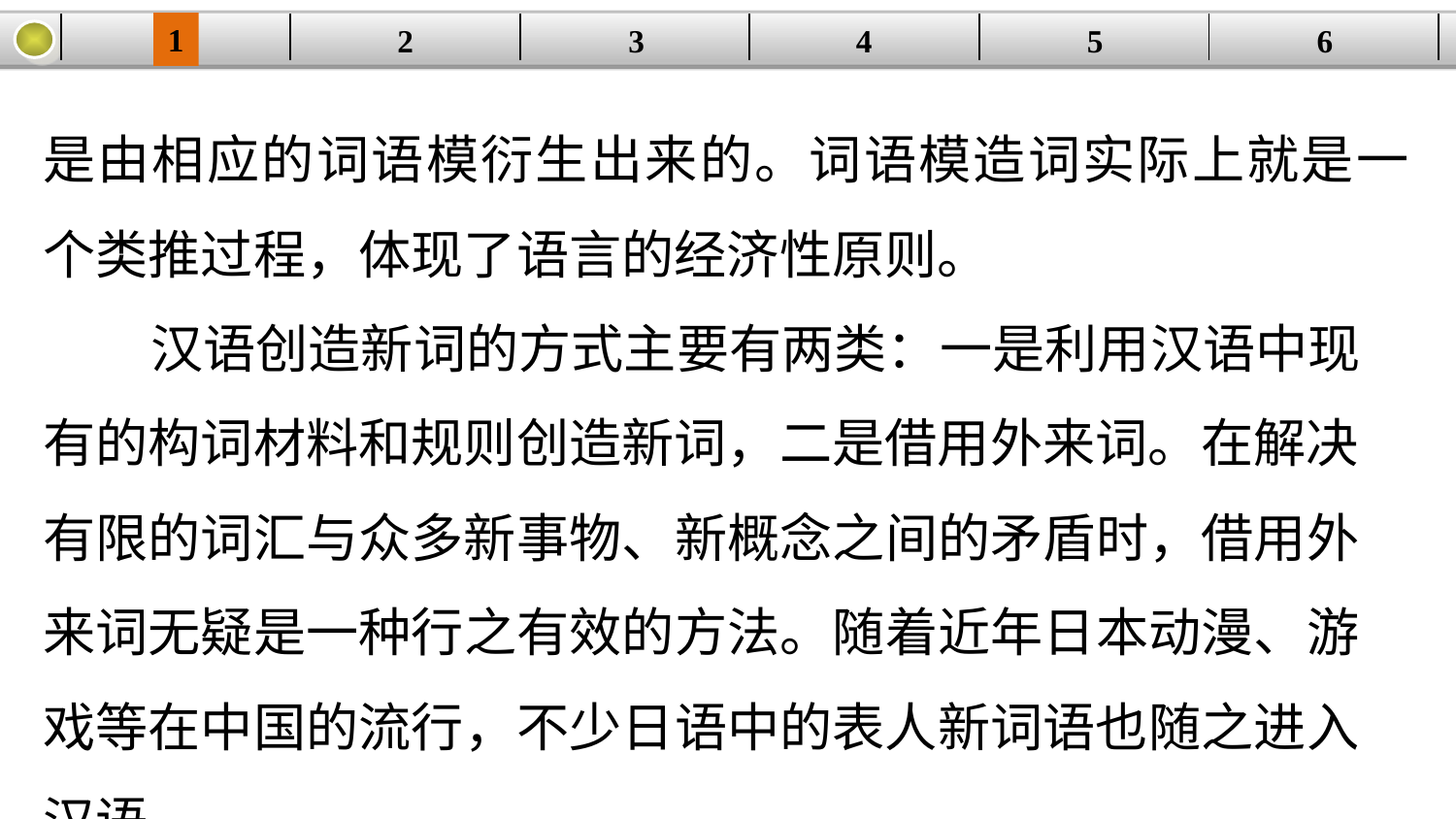

1
3
4
5
6
2
|  |  |  |  |  |  |
| --- | --- | --- | --- | --- | --- |

是由相应的词语模衍生出来的。词语模造词实际上就是一个类推过程，体现了语言的经济性原则。
        汉语创造新词的方式主要有两类：一是利用汉语中现有的构词材料和规则创造新词，二是借用外来词。在解决有限的词汇与众多新事物、新概念之间的矛盾时，借用外来词无疑是一种行之有效的方法。随着近年日本动漫、游戏等在中国的流行，不少日语中的表人新词语也随之进入汉语。